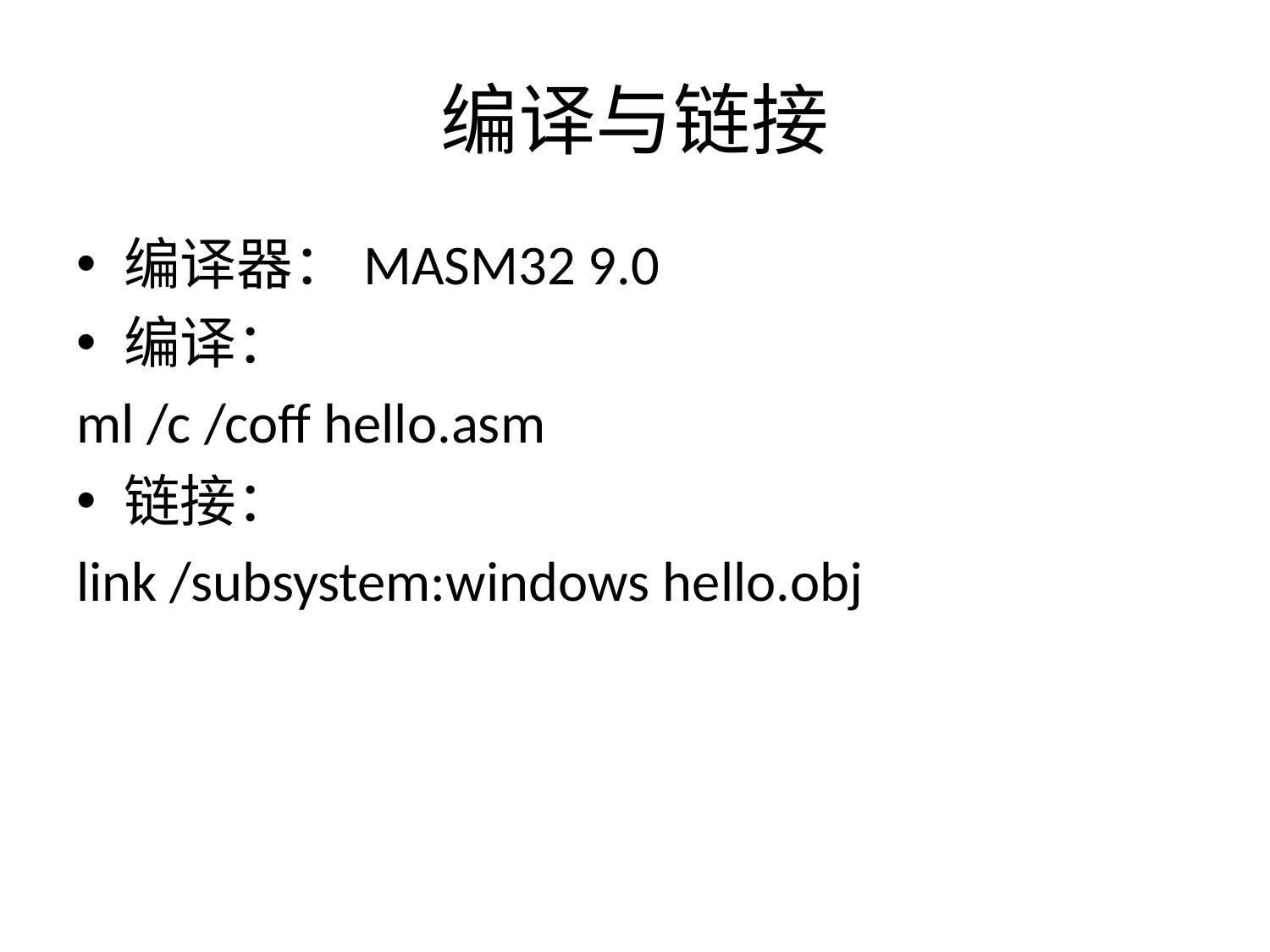

# 编译与链接
编译器：MASM32 9.0
编译：
ml /c /coff hello.asm
链接：
link /subsystem:windows hello.obj